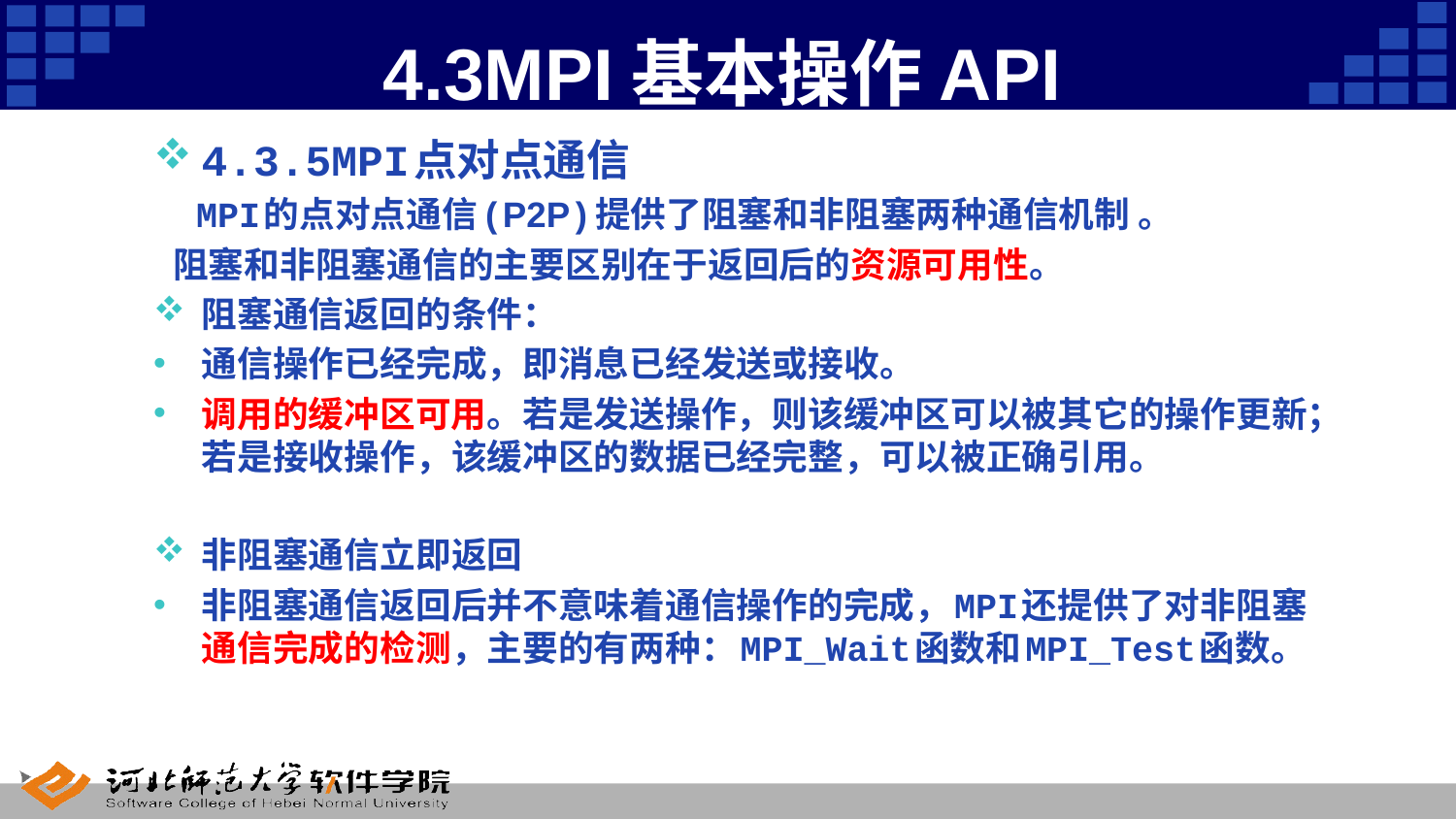

# 4.3MPI基本操作API
4.3.5MPI点对点通信
  MPI的点对点通信(P2P)提供了阻塞和非阻塞两种通信机制 。
  阻塞和非阻塞通信的主要区别在于返回后的资源可用性。
阻塞通信返回的条件：
通信操作已经完成，即消息已经发送或接收。
调用的缓冲区可用。若是发送操作，则该缓冲区可以被其它的操作更新；若是接收操作，该缓冲区的数据已经完整，可以被正确引用。

非阻塞通信立即返回
非阻塞通信返回后并不意味着通信操作的完成，MPI还提供了对非阻塞通信完成的检测，主要的有两种：MPI_Wait函数和MPI_Test函数。